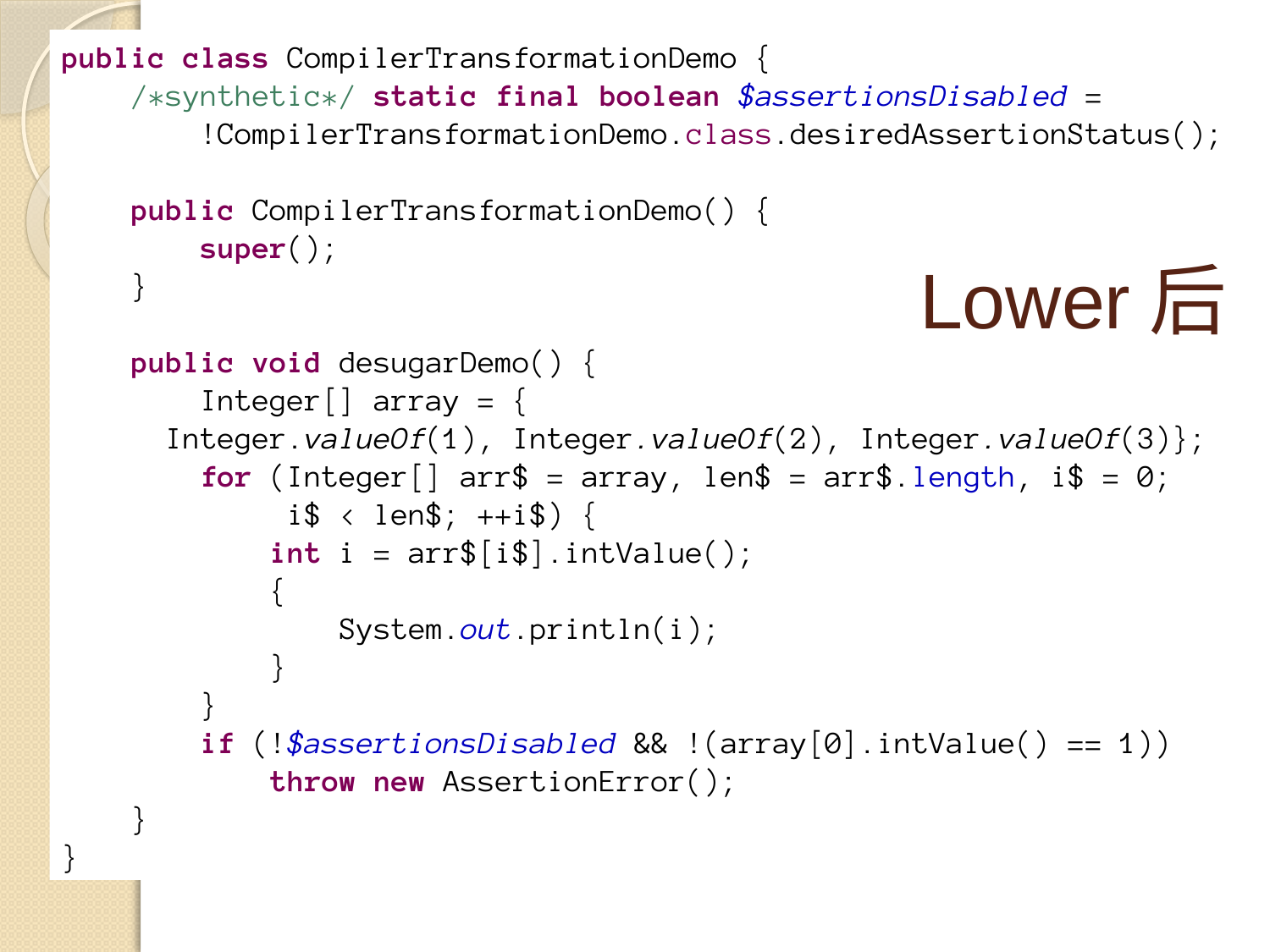

public class CompilerTransformationDemo {
    /*synthetic*/ static final boolean $assertionsDisabled =
        !CompilerTransformationDemo.class.desiredAssertionStatus();

    public CompilerTransformationDemo() {
        super();
    }

    public void desugarDemo() {
        Integer[] array = {
      Integer.valueOf(1), Integer.valueOf(2), Integer.valueOf(3)};
        for (Integer[] arr$ = array, len$ = arr$.length, i$ = 0;
             i$ < len$; ++i$) {
            int i = arr$[i$].intValue();
            {
                System.out.println(i);
            }
        }
        if (!$assertionsDisabled && !(array[0].intValue() == 1))
            throw new AssertionError();
    }
}
# Lower后